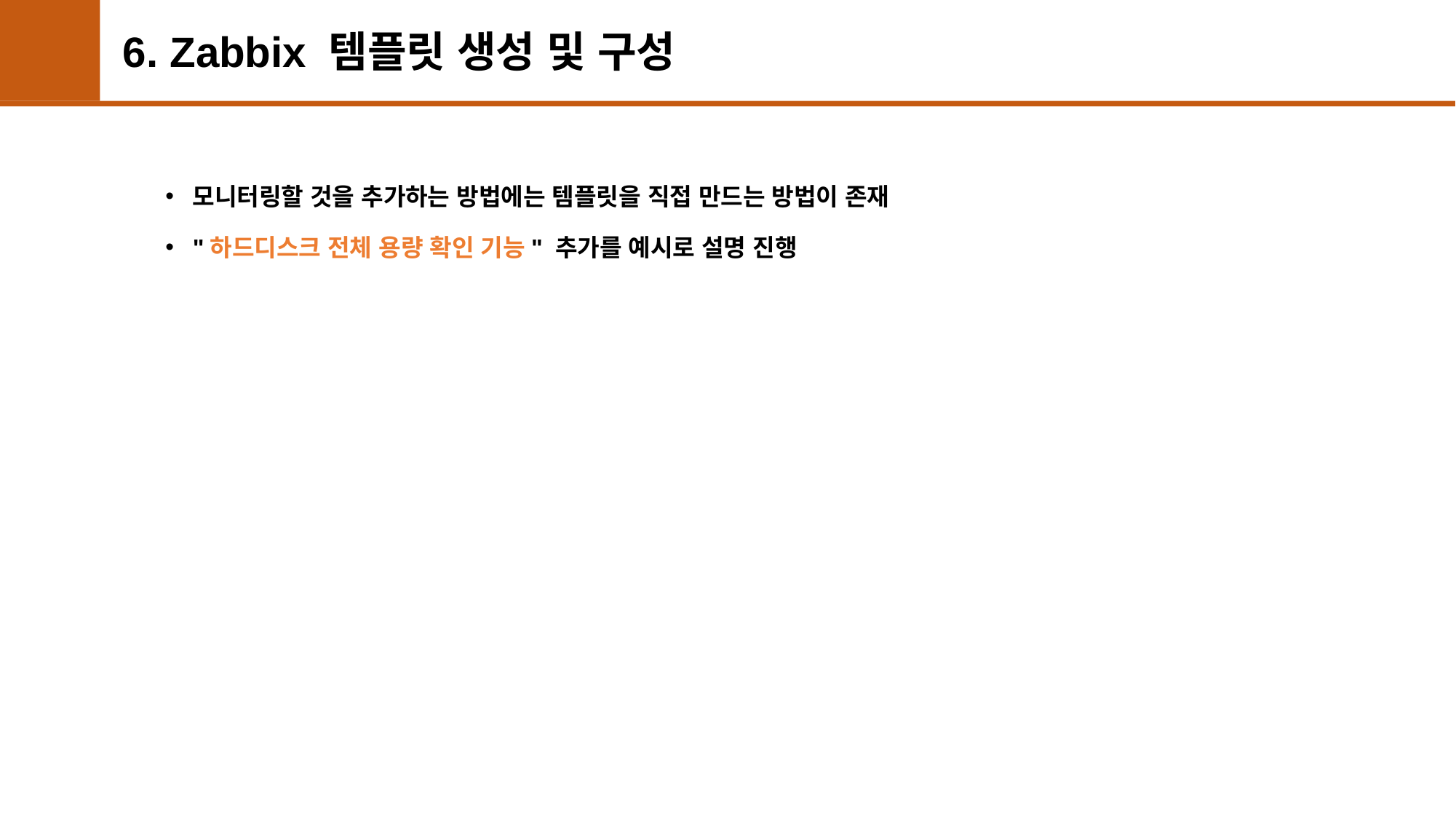

# 6. Zabbix 템플릿 생성 및 구성

모니터링할 것을 추가하는 방법에는 템플릿을 직접 만드는 방법이 존재
"하드디스크 전체 용량 확인 기능" 추가를 예시로 설명 진행